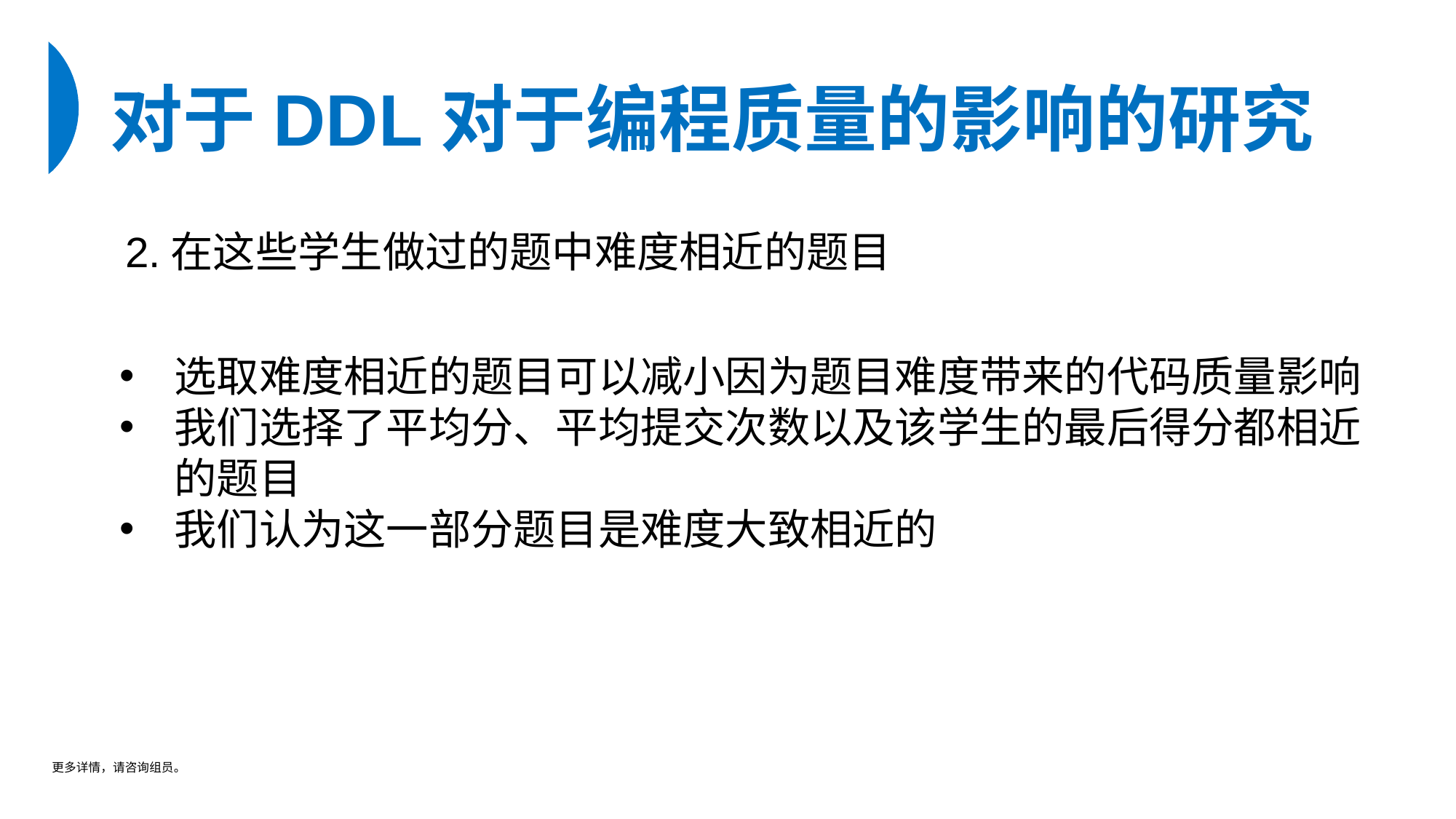

# 对于DDL对于编程质量的影响的研究
2.在这些学生做过的题中难度相近的题目
选取难度相近的题目可以减小因为题目难度带来的代码质量影响
我们选择了平均分、平均提交次数以及该学生的最后得分都相近的题目
我们认为这一部分题目是难度大致相近的
更多详情，请咨询组员。